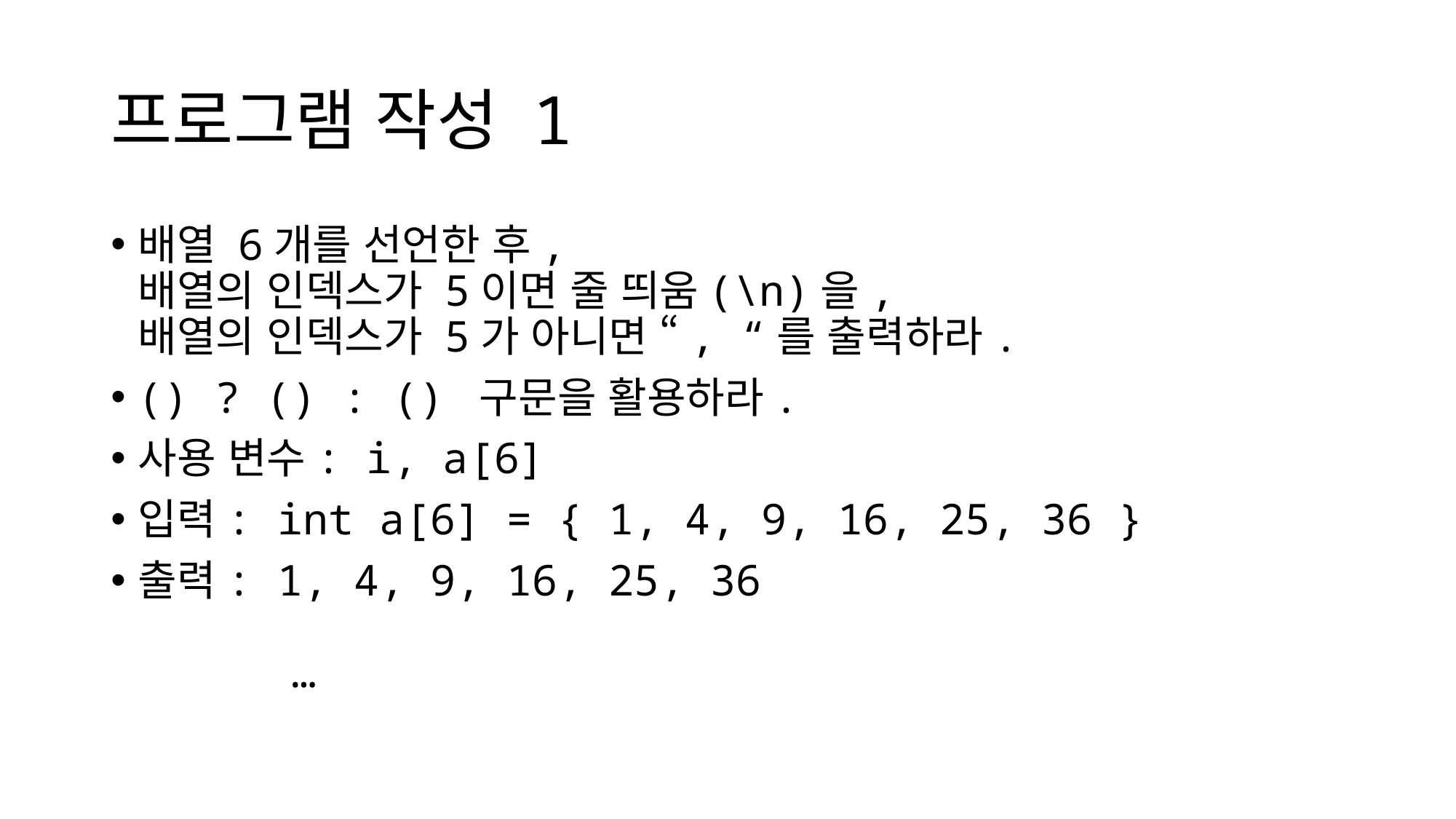

# 프로그램 작성 1
배열 6개를 선언한 후,
배열의 인덱스가 5이면 줄 띄움(\n)을,
배열의 인덱스가 5가 아니면 “, “를 출력하라.
() ? () : () 구문을 활용하라.
사용 변수: i, a[6]
입력: int a[6] = { 1, 4, 9, 16, 25, 36 }
출력: 1, 4, 9, 16, 25, 36
      …